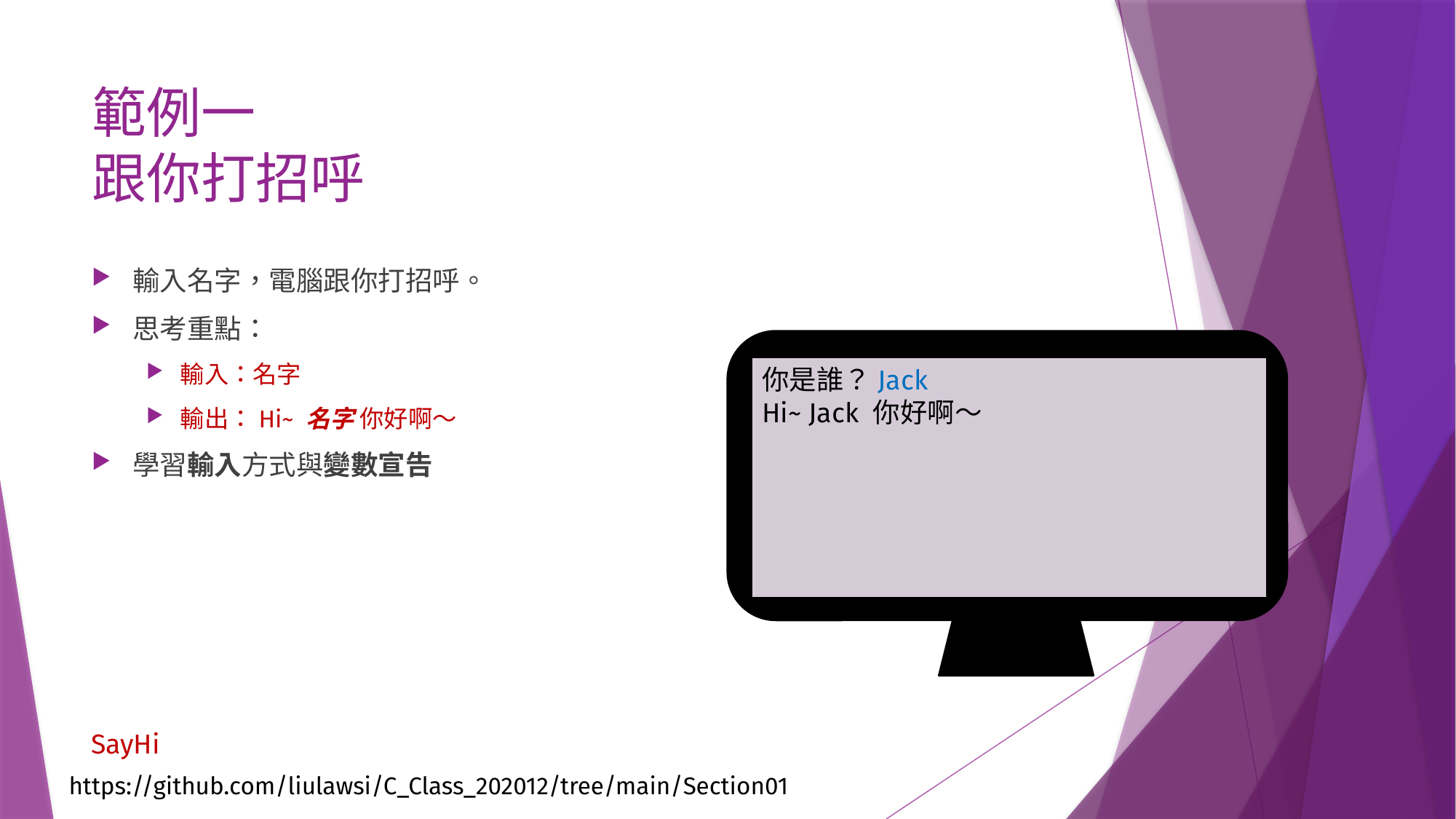

# 範例一 跟你打招呼
輸入名字，電腦跟你打招呼。
思考重點：
輸入：名字
輸出：Hi~ 名字 你好啊～
學習輸入方式與變數宣告

你是誰？Jack
Hi~ Jack 你好啊～

SayHi